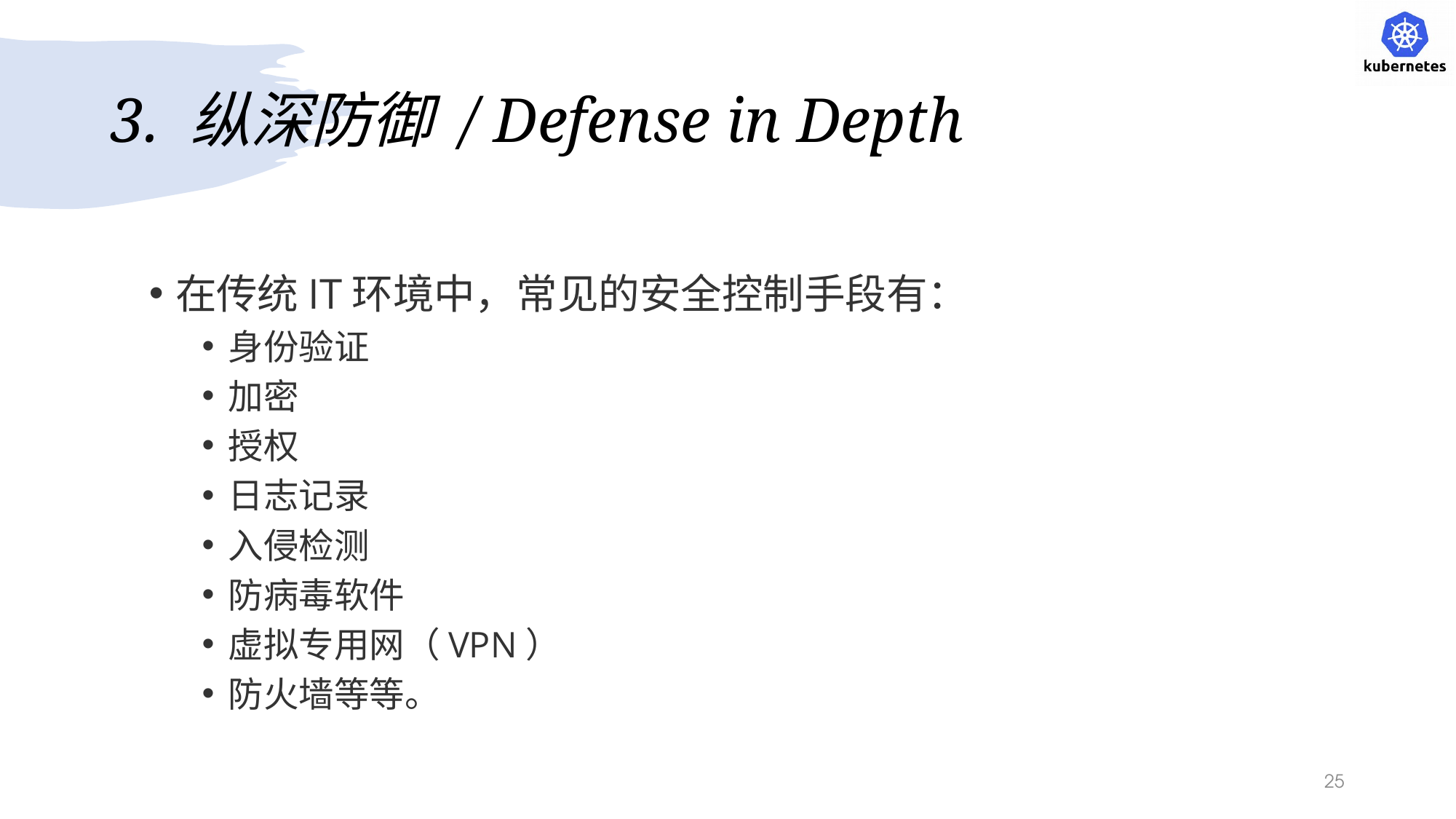

# 3. 纵深防御 / Defense in Depth
在传统IT环境中，常见的安全控制手段有：
身份验证
加密
授权
日志记录
入侵检测
防病毒软件
虚拟专用网（VPN）
防火墙等等。
25